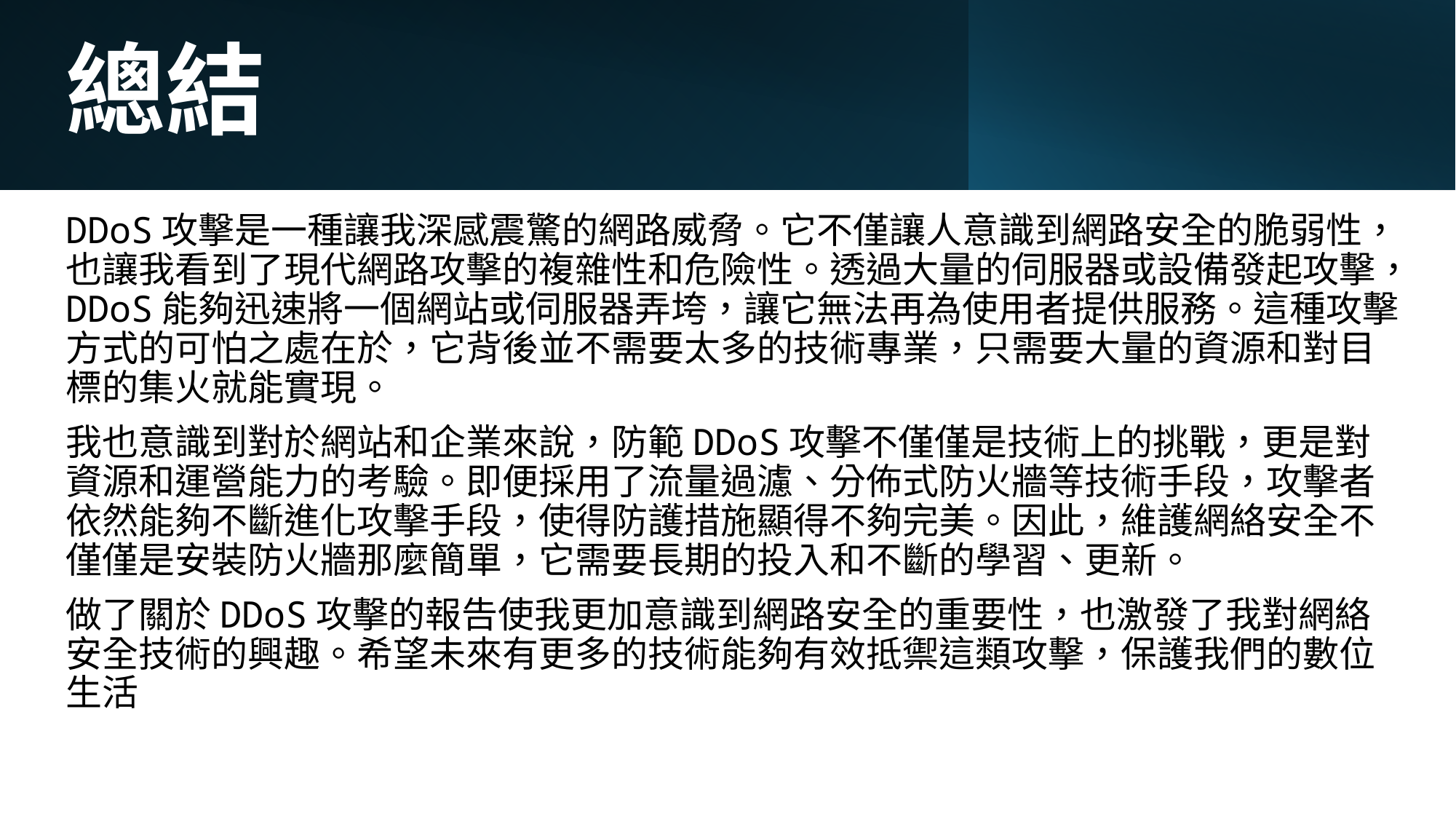

# 總結
DDoS攻擊是一種讓我深感震驚的網路威脅。它不僅讓人意識到網路安全的脆弱性，也讓我看到了現代網路攻擊的複雜性和危險性。透過大量的伺服器或設備發起攻擊，DDoS能夠迅速將一個網站或伺服器弄垮，讓它無法再為使用者提供服務。這種攻擊方式的可怕之處在於，它背後並不需要太多的技術專業，只需要大量的資源和對目標的集火就能實現。
我也意識到對於網站和企業來說，防範DDoS攻擊不僅僅是技術上的挑戰，更是對資源和運營能力的考驗。即便採用了流量過濾、分佈式防火牆等技術手段，攻擊者依然能夠不斷進化攻擊手段，使得防護措施顯得不夠完美。因此，維護網絡安全不僅僅是安裝防火牆那麼簡單，它需要長期的投入和不斷的學習、更新。
做了關於DDoS攻擊的報告使我更加意識到網路安全的重要性，也激發了我對網絡安全技術的興趣。希望未來有更多的技術能夠有效抵禦這類攻擊，保護我們的數位生活